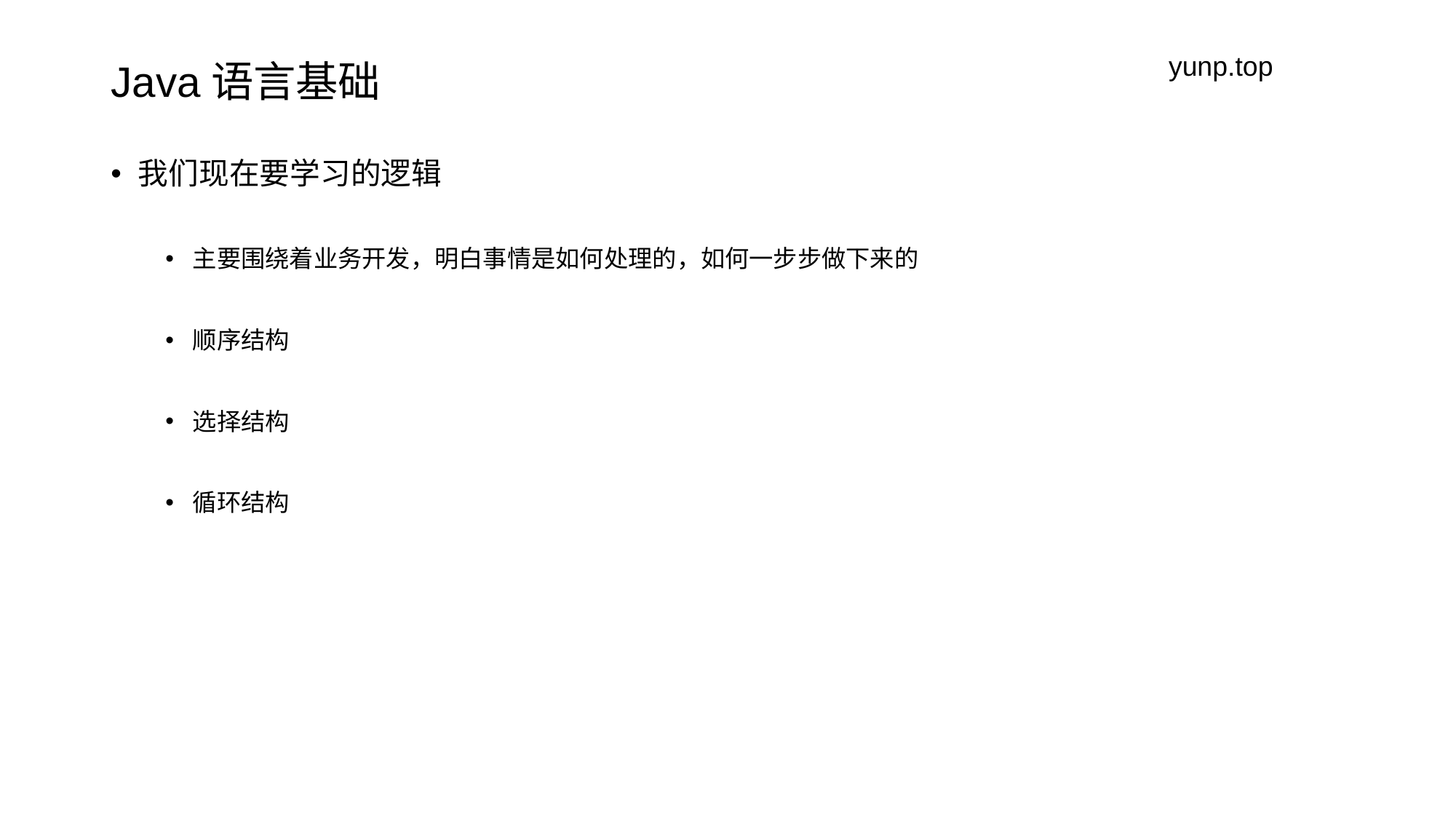

# Java语言基础
yunp.top
我们现在要学习的逻辑

主要围绕着业务开发，明白事情是如何处理的，如何一步步做下来的

顺序结构

选择结构

循环结构